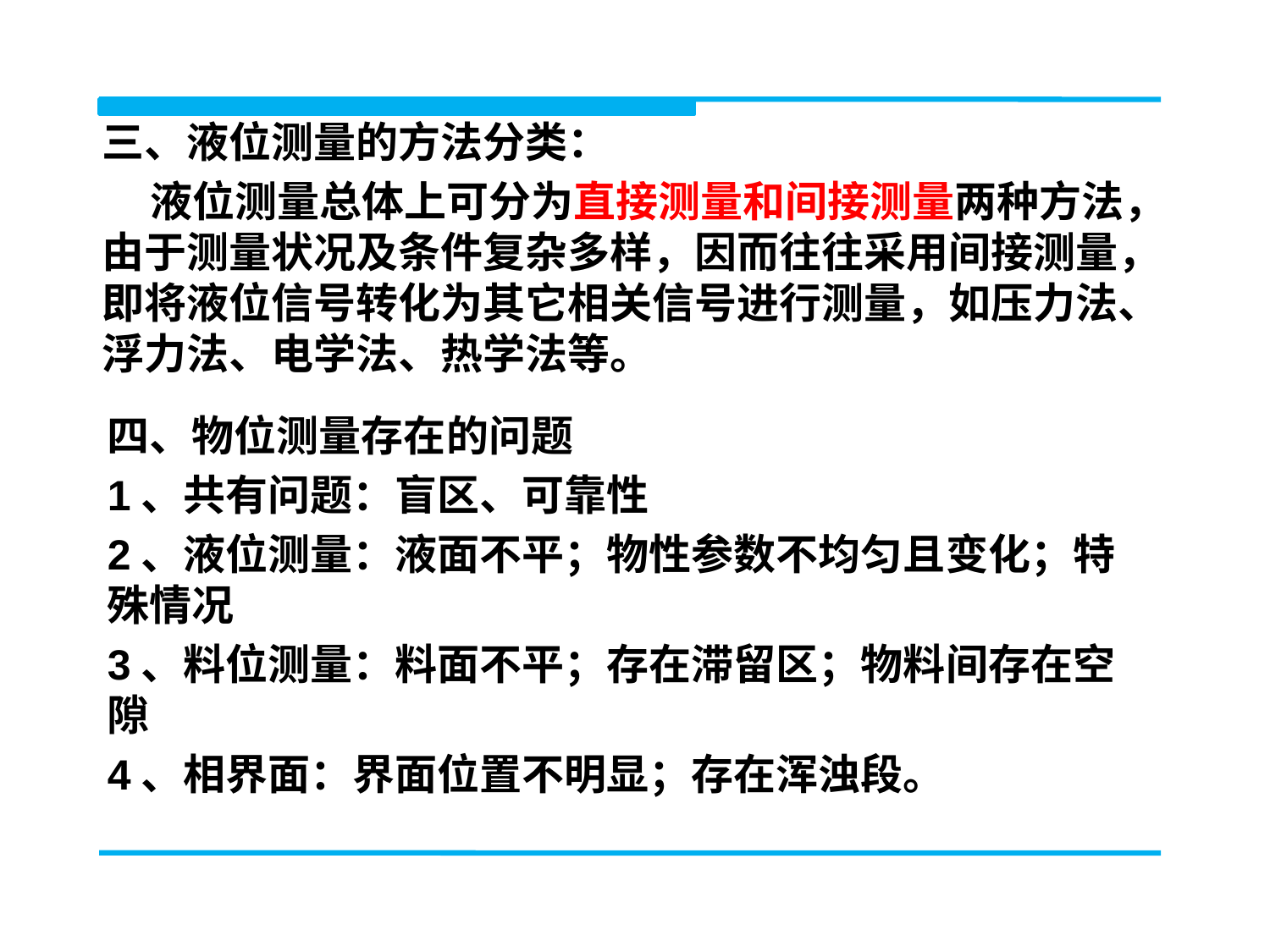

三、液位测量的方法分类：
    液位测量总体上可分为直接测量和间接测量两种方法，由于测量状况及条件复杂多样，因而往往采用间接测量，即将液位信号转化为其它相关信号进行测量，如压力法、浮力法、电学法、热学法等。
四、物位测量存在的问题
1、共有问题：盲区、可靠性
2、液位测量：液面不平；物性参数不均匀且变化；特殊情况
3、料位测量：料面不平；存在滞留区；物料间存在空隙
4、相界面：界面位置不明显；存在浑浊段。